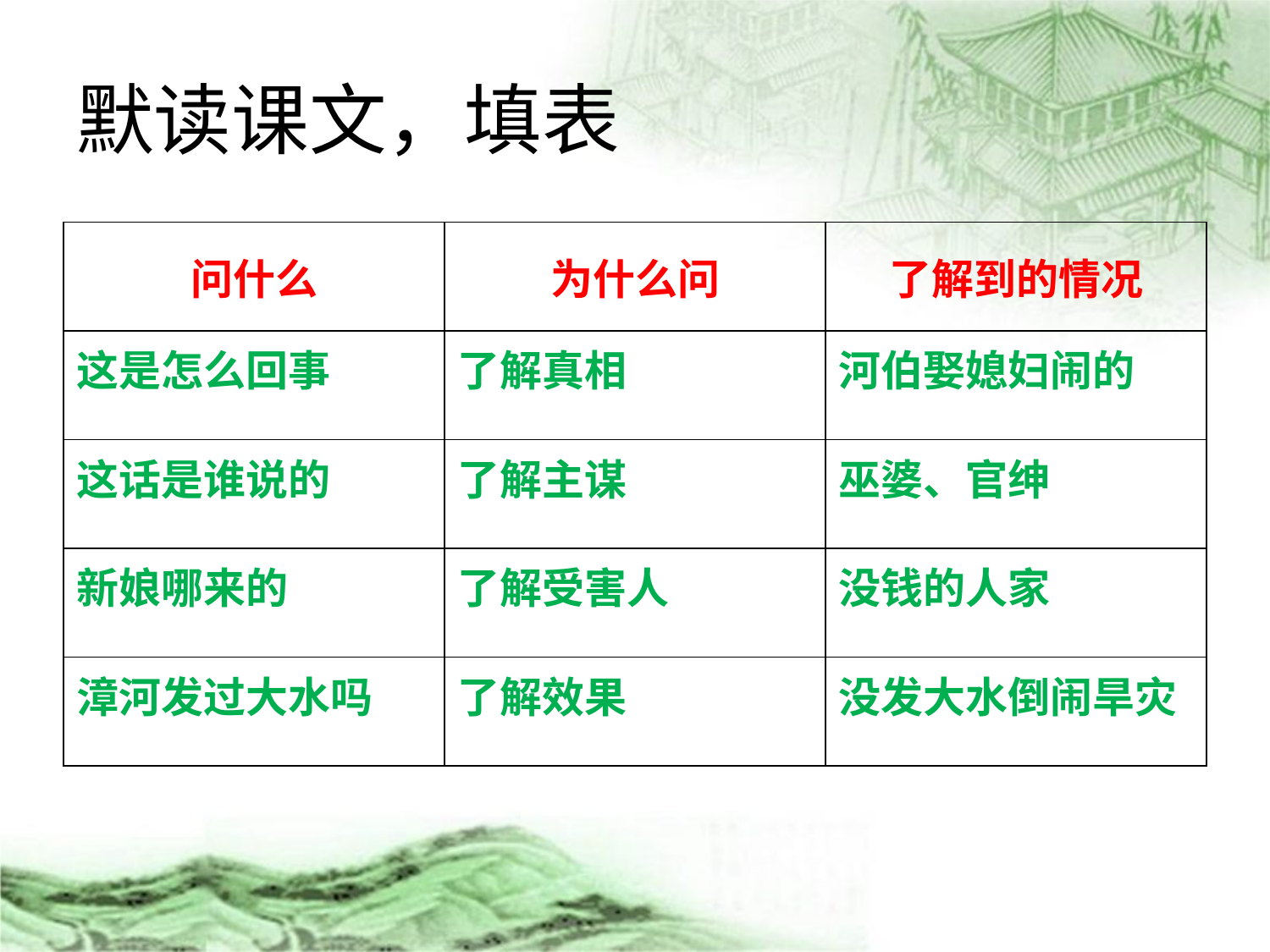

# 默读课文，填表
| 问什么 | 为什么问 | 了解到的情况 |
| --- | --- | --- |
| 这是怎么回事 | 了解真相 | 河伯娶媳妇闹的 |
| 这话是谁说的 | 了解主谋 | 巫婆、官绅 |
| 新娘哪来的 | 了解受害人 | 没钱的人家 |
| 漳河发过大水吗 | 了解效果 | 没发大水倒闹旱灾 |